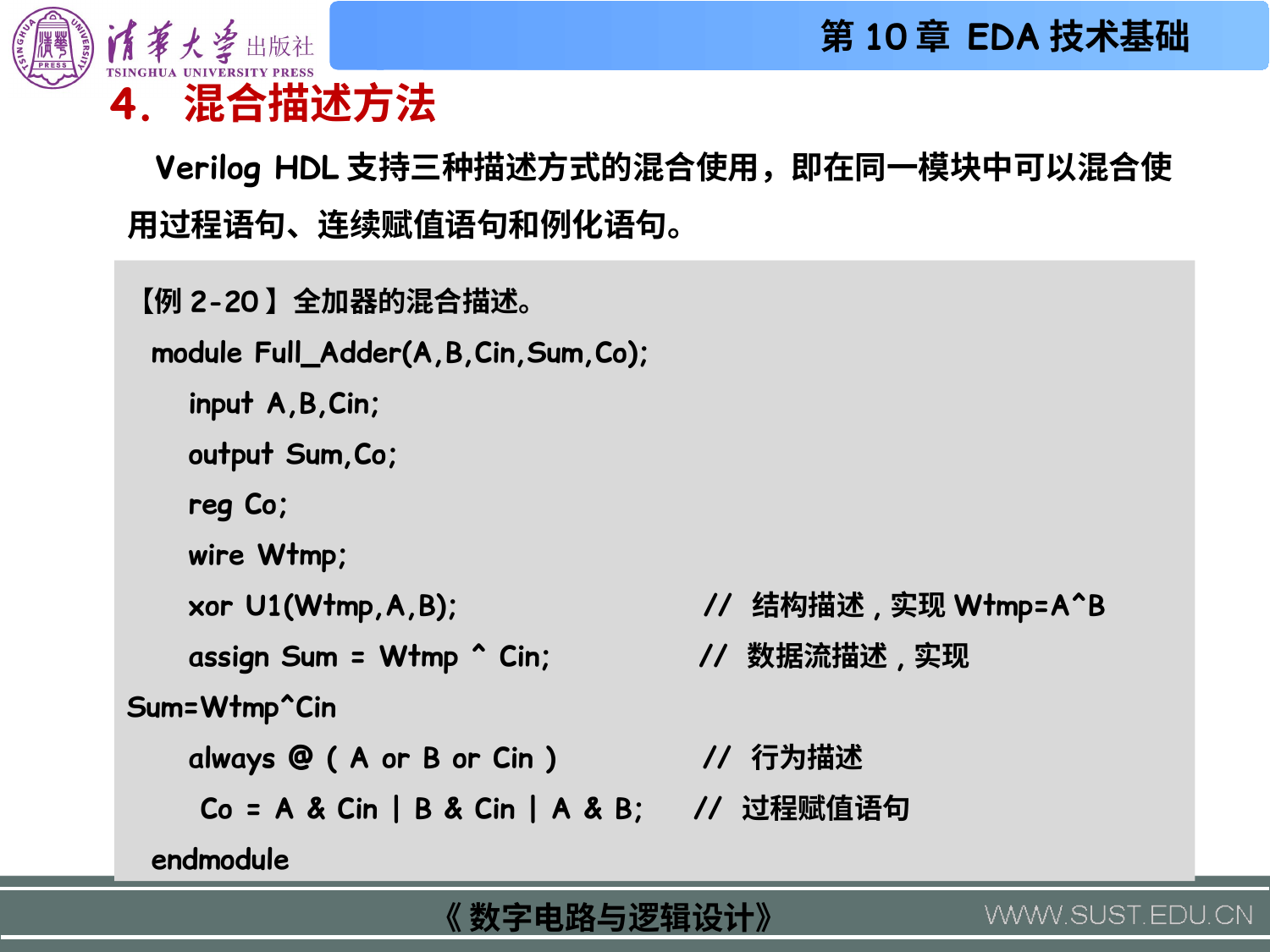

4. 混合描述方法
  Verilog HDL支持三种描述方式的混合使用，即在同一模块中可以混合使用过程语句、连续赋值语句和例化语句。
【例2-20】全加器的混合描述。
  module Full_Adder(A,B,Cin,Sum,Co);
     input A,B,Cin;
     output Sum,Co;
     reg Co;
     wire Wtmp;
     xor U1(Wtmp,A,B);                    // 结构描述,实现Wtmp=A^B
     assign Sum = Wtmp ^ Cin;            // 数据流描述,实现Sum=Wtmp^Cin
     always @ ( A or B or Cin )            // 行为描述
      Co = A & Cin | B & Cin | A & B;    // 过程赋值语句
  endmodule